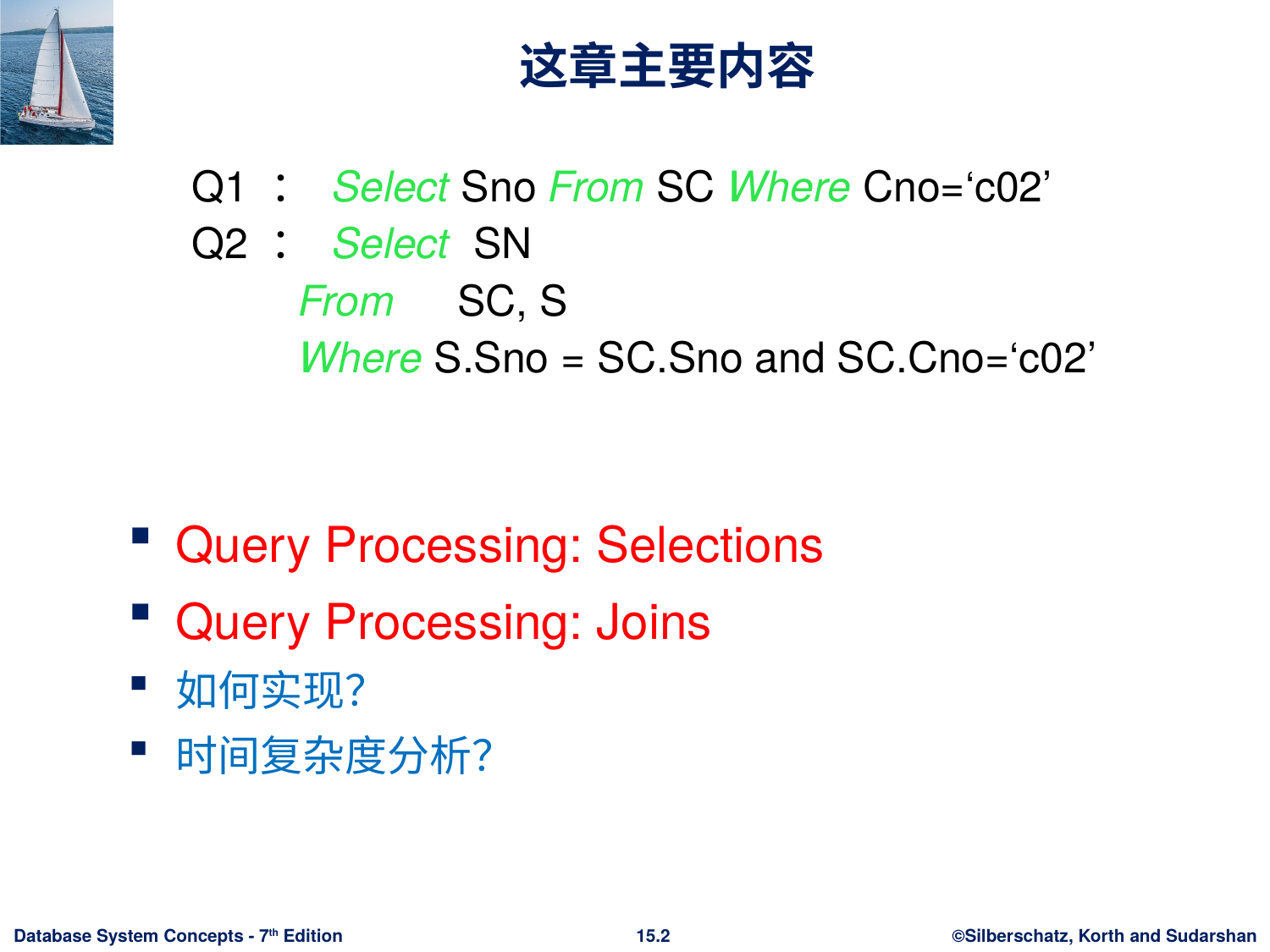

# 这章主要内容
Q1 ： Select Sno From SC Where Cno=‘c02’
Q2 ： Select  SN
         From　SC, S
         Where S.Sno = SC.Sno and SC.Cno=‘c02’

Query Processing: Selections
Query Processing: Joins
如何实现？
时间复杂度分析？